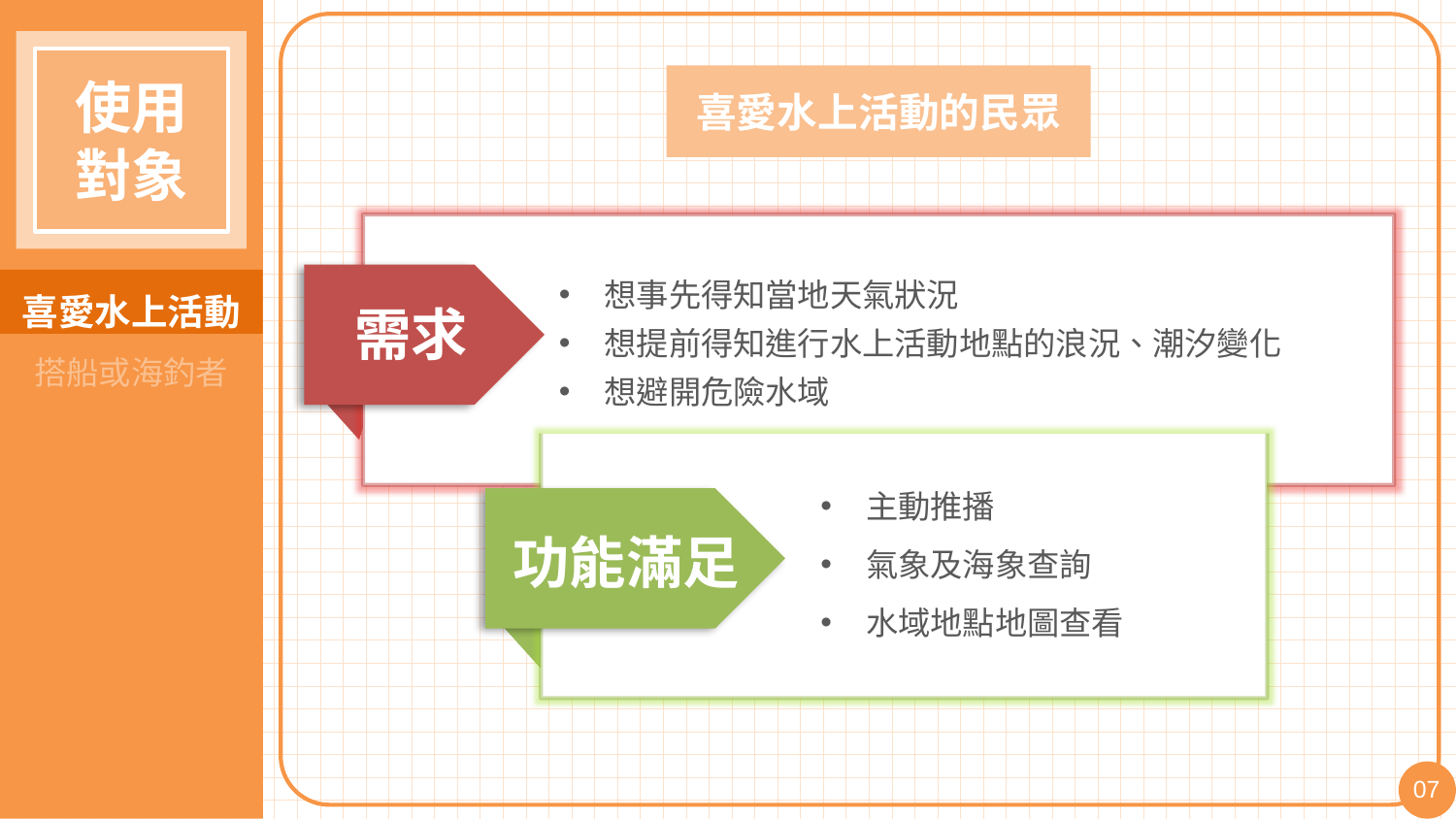

喜愛水上活動的民眾

想事先得知當地天氣狀況
想提前得知進行水上活動地點的浪況、潮汐變化
想避開危險水域

需求

喜愛水上活動
搭船或海釣者

主動推播
氣象及海象查詢
水域地點地圖查看

功能滿足

07